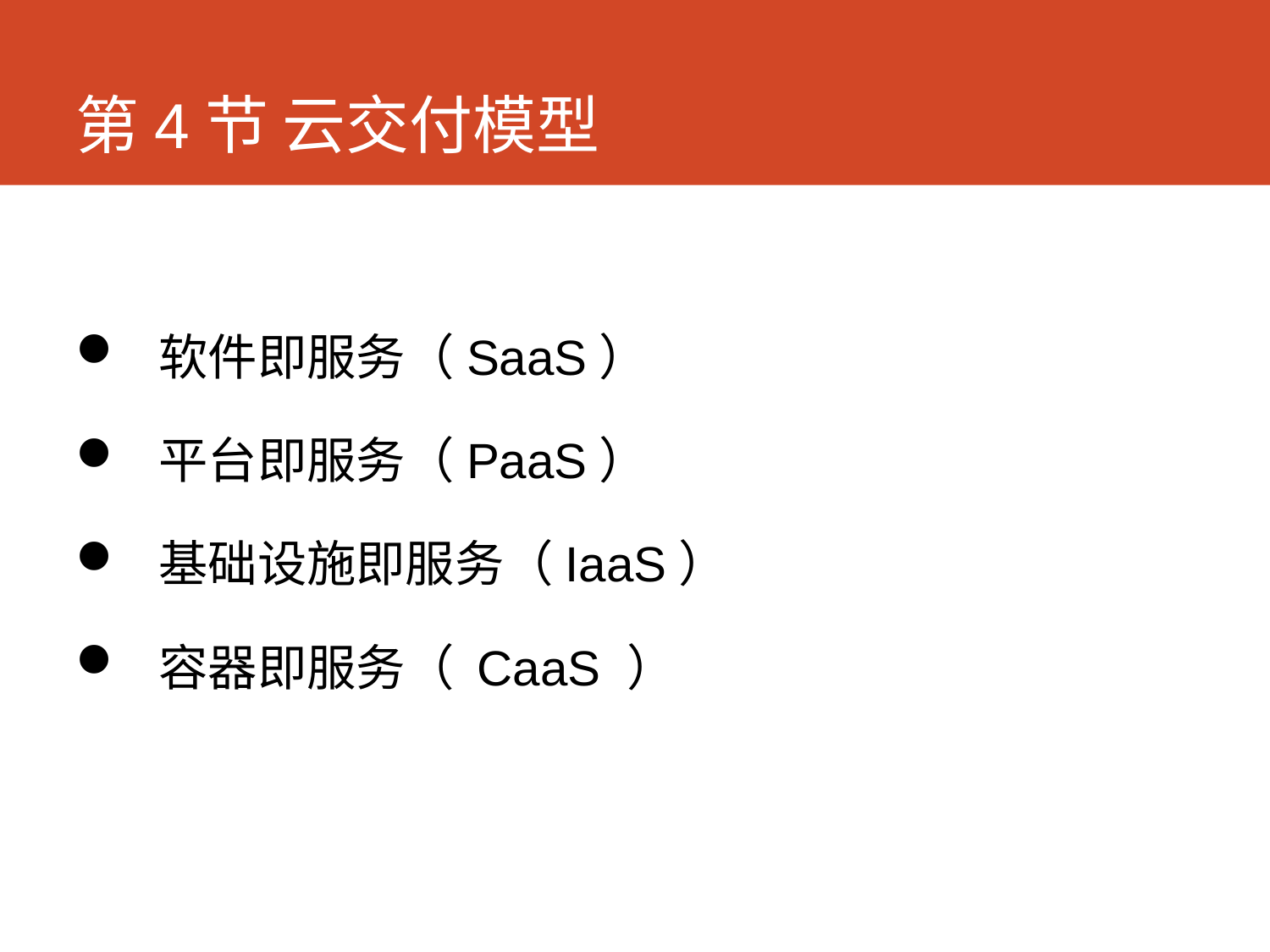

# 第4节 云交付模型

  软件即服务（SaaS）
  平台即服务（PaaS）
  基础设施即服务（IaaS）
  容器即服务（ CaaS ）